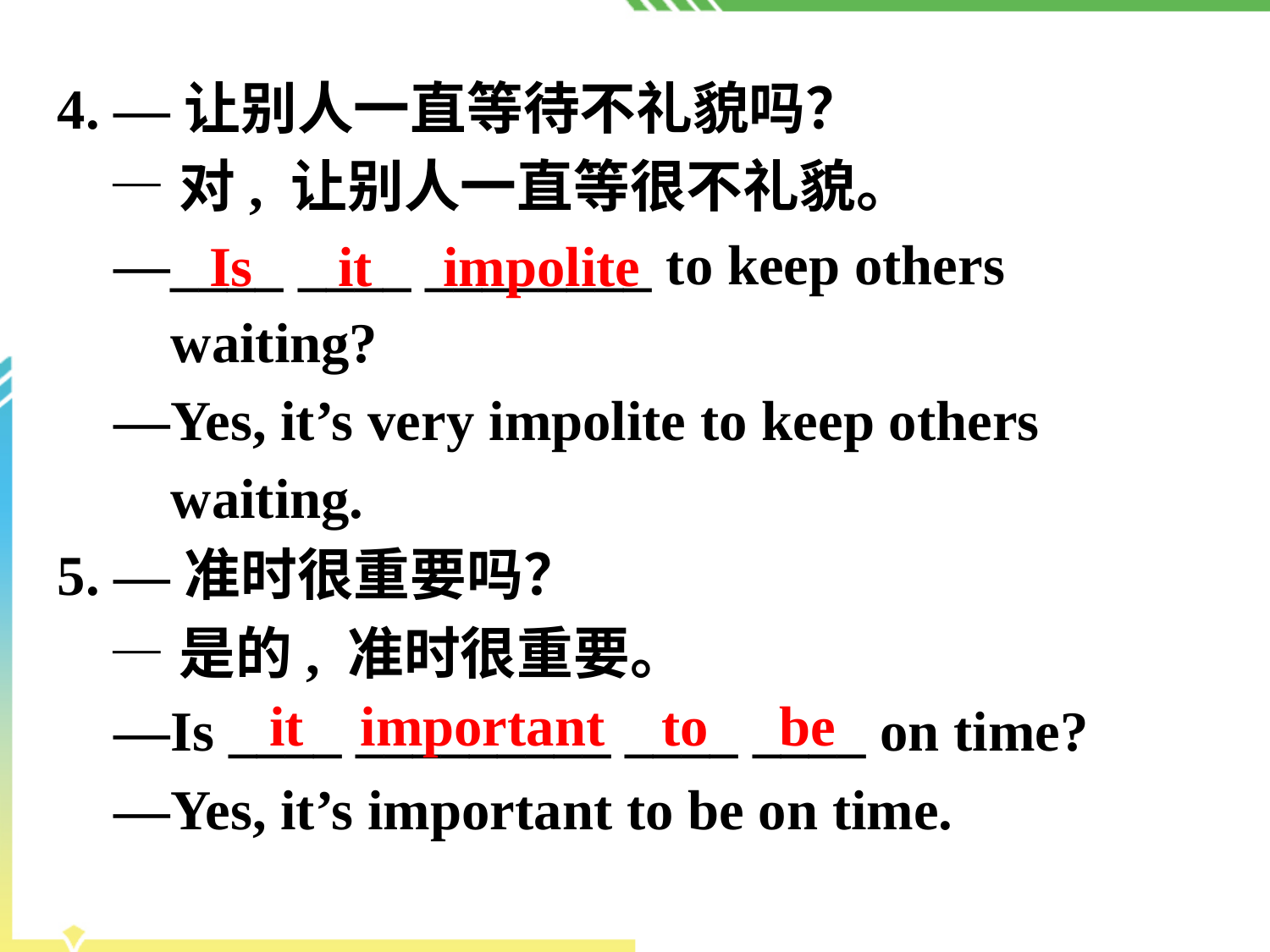

4. —让别人一直等待不礼貌吗？
    —对, 让别人一直等很不礼貌。
    —____ ____ ________ to keep others
        waiting?
    —Yes, it’s very impolite to keep others
        waiting.
5. —准时很重要吗？
    —是的, 准时很重要。
    —Is ____ _________ ____ ____ on time?
    —Yes, it’s important to be on time.
Is      it     impolite
it    important    to     be